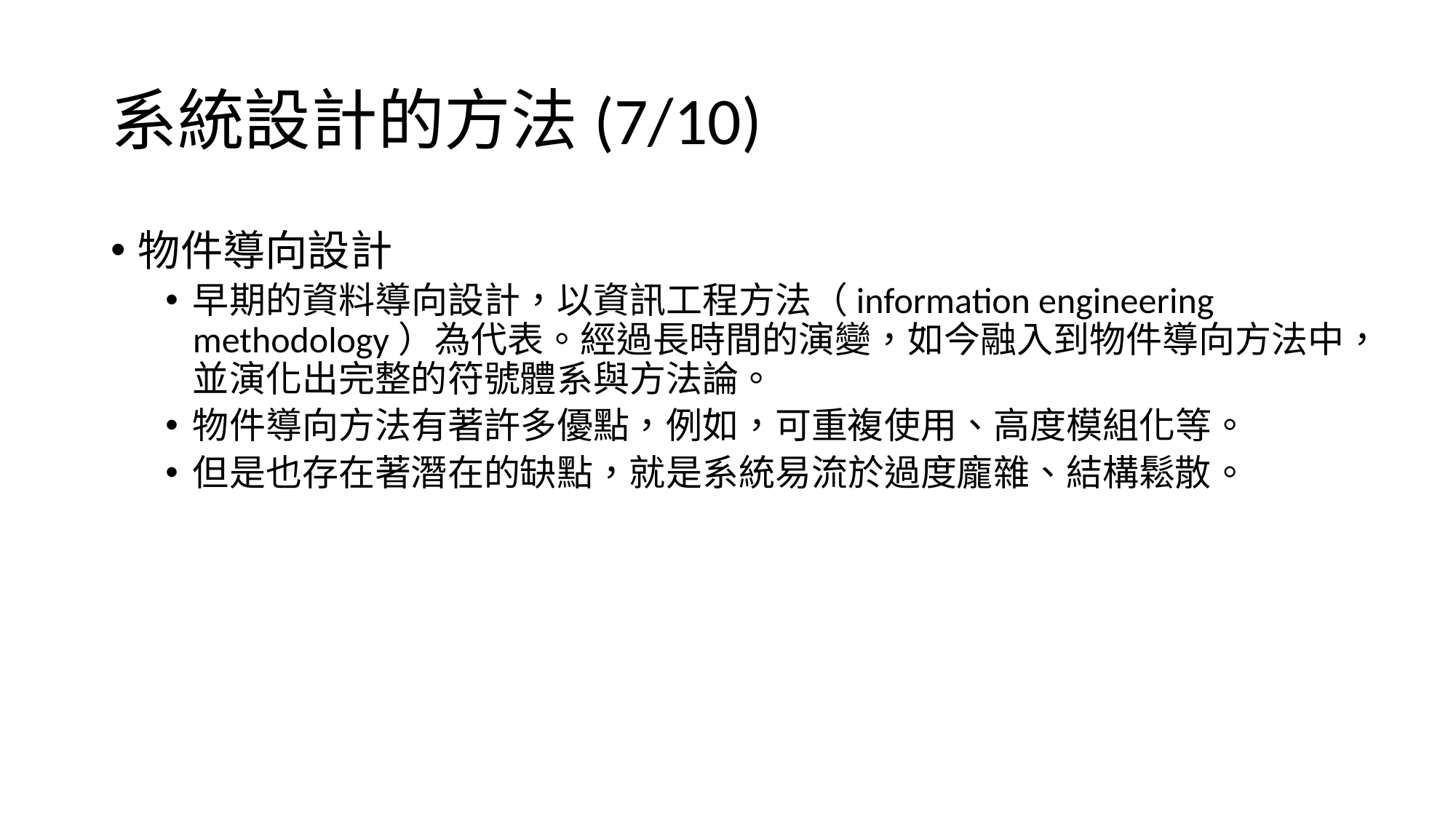

系統設計的方法(7/10)
物件導向設計
早期的資料導向設計，以資訊工程方法（information engineering methodology）為代表。經過長時間的演變，如今融入到物件導向方法中，並演化出完整的符號體系與方法論。
物件導向方法有著許多優點，例如，可重複使用、高度模組化等。
但是也存在著潛在的缺點，就是系統易流於過度龐雜、結構鬆散。